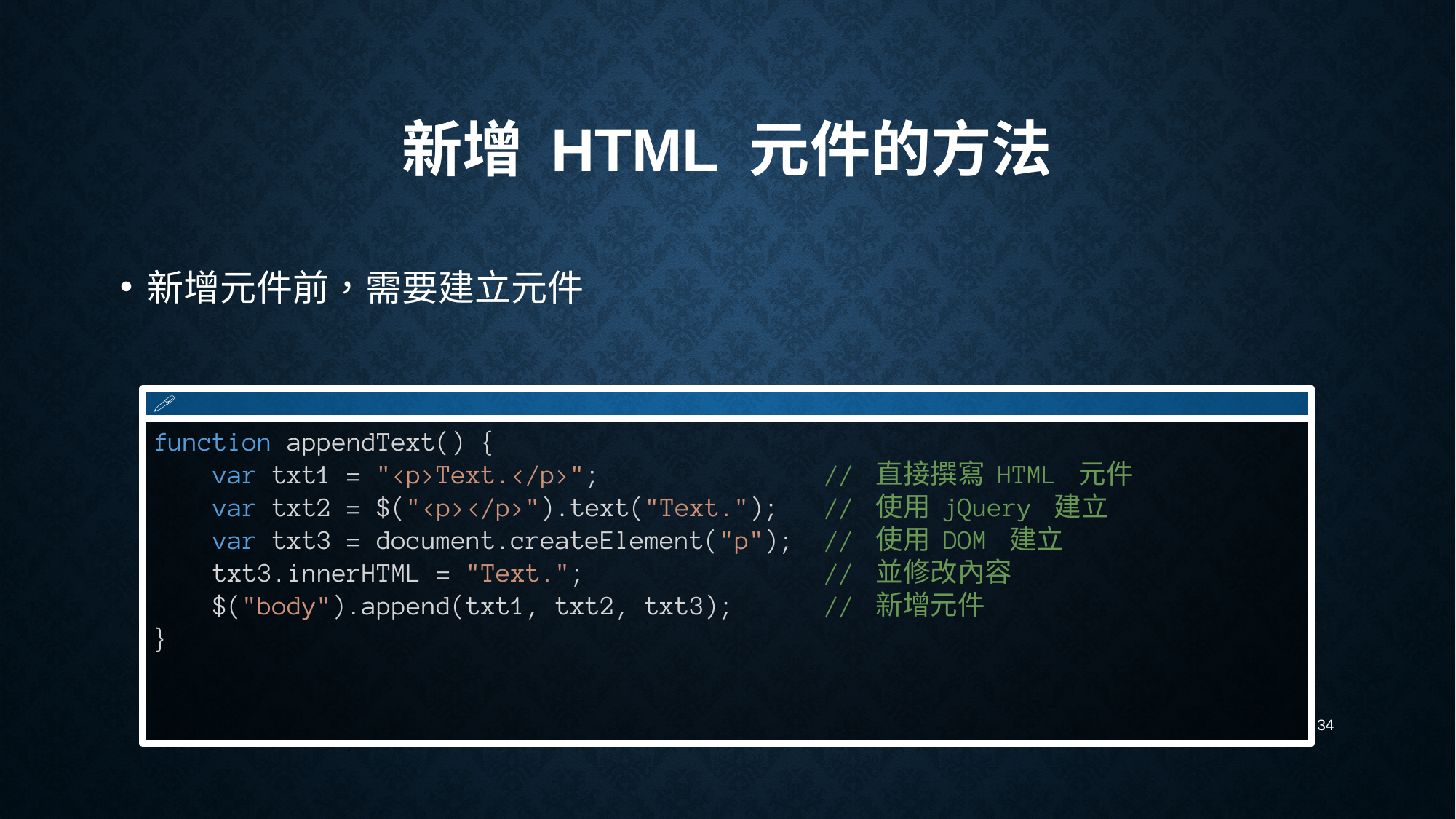

# 新增 HTML 元件的方法
新增元件前，需要建立元件
🖊
function appendText() {
    var txt1 = "<p>Text.</p>";               // 直接撰寫 HTML 元件
    var txt2 = $("<p></p>").text("Text.");   // 使用 jQuery 建立
    var txt3 = document.createElement("p");  // 使用 DOM 建立
    txt3.innerHTML = "Text.";                // 並修改內容
    $("body").append(txt1, txt2, txt3);      // 新增元件
}
34